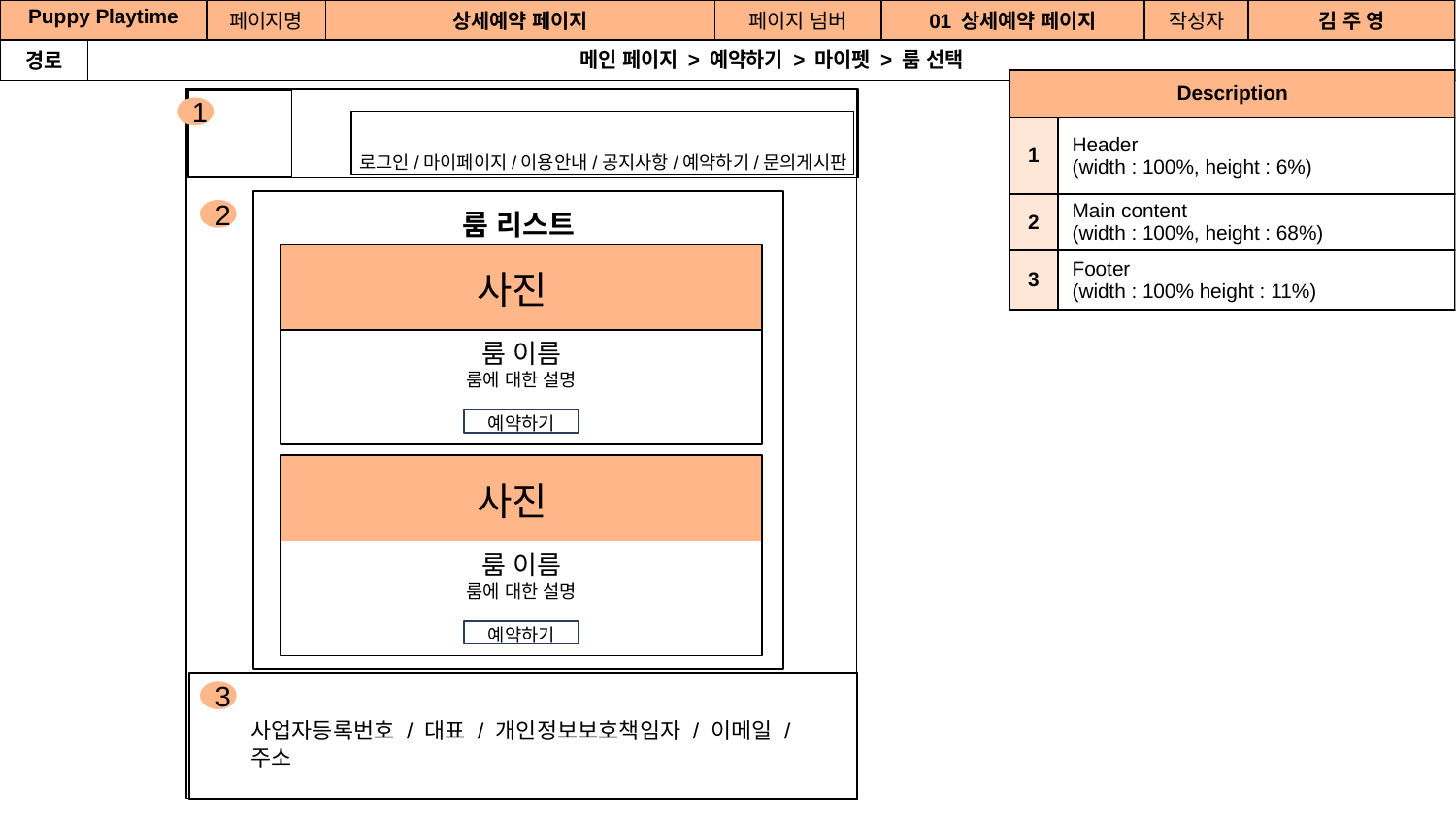

공간(오피스) 대여 시스템
| Puppy Playtime | 김 주 영 | 페이지명 | 상세예약 페이지 | 페이지 넘버 | 01 상세예약 페이지 | 작성자 | 김 주 영 |
| --- | --- | --- | --- | --- | --- | --- | --- |
| 경로 | 메인 페이지 > 예약하기 > 마이펫 > 룸 선택 | 김 주 영 | 김 주 영 | 김 주 영 | 김 주 영 | 김 주 영 | 김 주 영 |
| Description | 예약하러 가기를 클릭하면 예약 상세페이지로 간다. |
| --- | --- |
| 1 | Header (width : 100%, height : 6%) |
| 2 | Main content (width : 100%, height : 68%) |
| 3 | Footer (width : 100% height : 11%) |

사업자등록번호 / 대표 / 개인정보보호책임자 / 이메일 / 주소

로그인/마이페이지/이용안내/공지사항/예약하기/문의게시판
1

룸 리스트

사진
룸 이름
룸에 대한 설명

예약하기

사진
룸 이름
룸에 대한 설명

예약하기

2
3